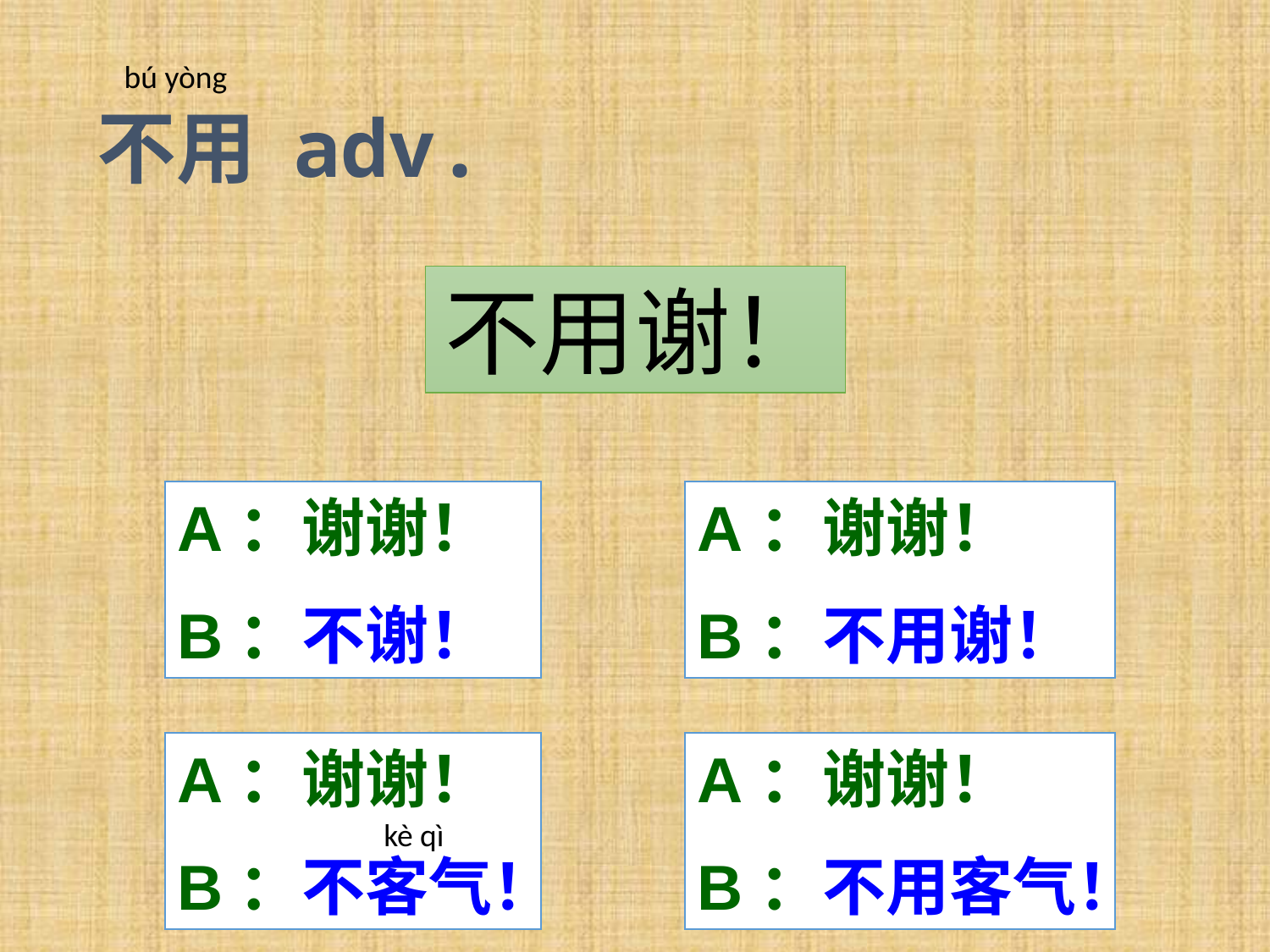

不用 adv.
bú yòng
不用谢！
A：谢谢！
B：不谢！
A：谢谢！
B：不用谢！
A：谢谢！
B：不客气！
A：谢谢！
B：不用客气！
kè qì